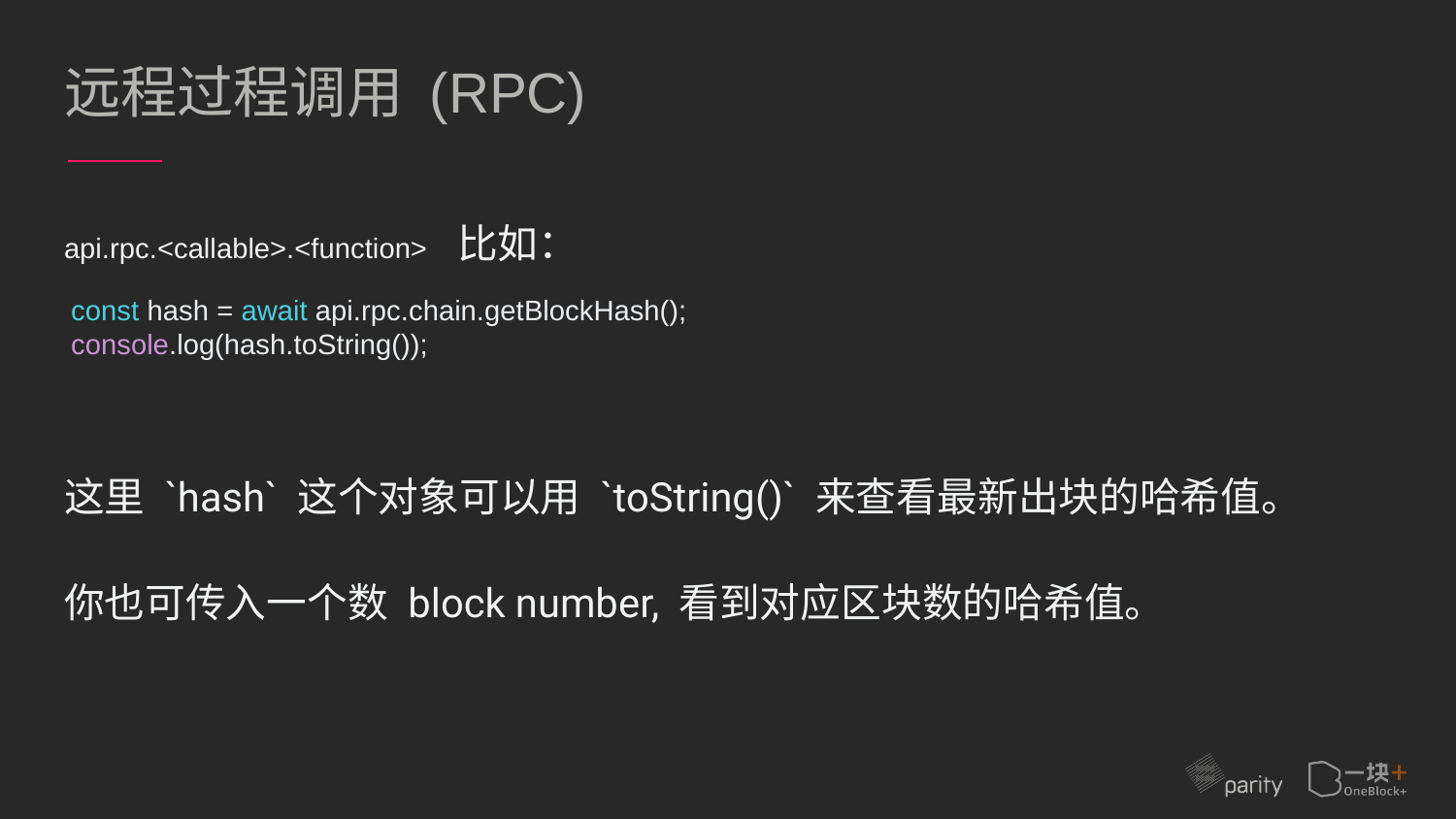

# 远程过程调用 (RPC)
api.rpc.<callable>.<function>  比如：

这里 `hash` 这个对象可以用 `toString()` 来查看最新出块的哈希值。
你也可传入一个数 block number, 看到对应区块数的哈希值。
const hash = await api.rpc.chain.getBlockHash();
console.log(hash.toString());